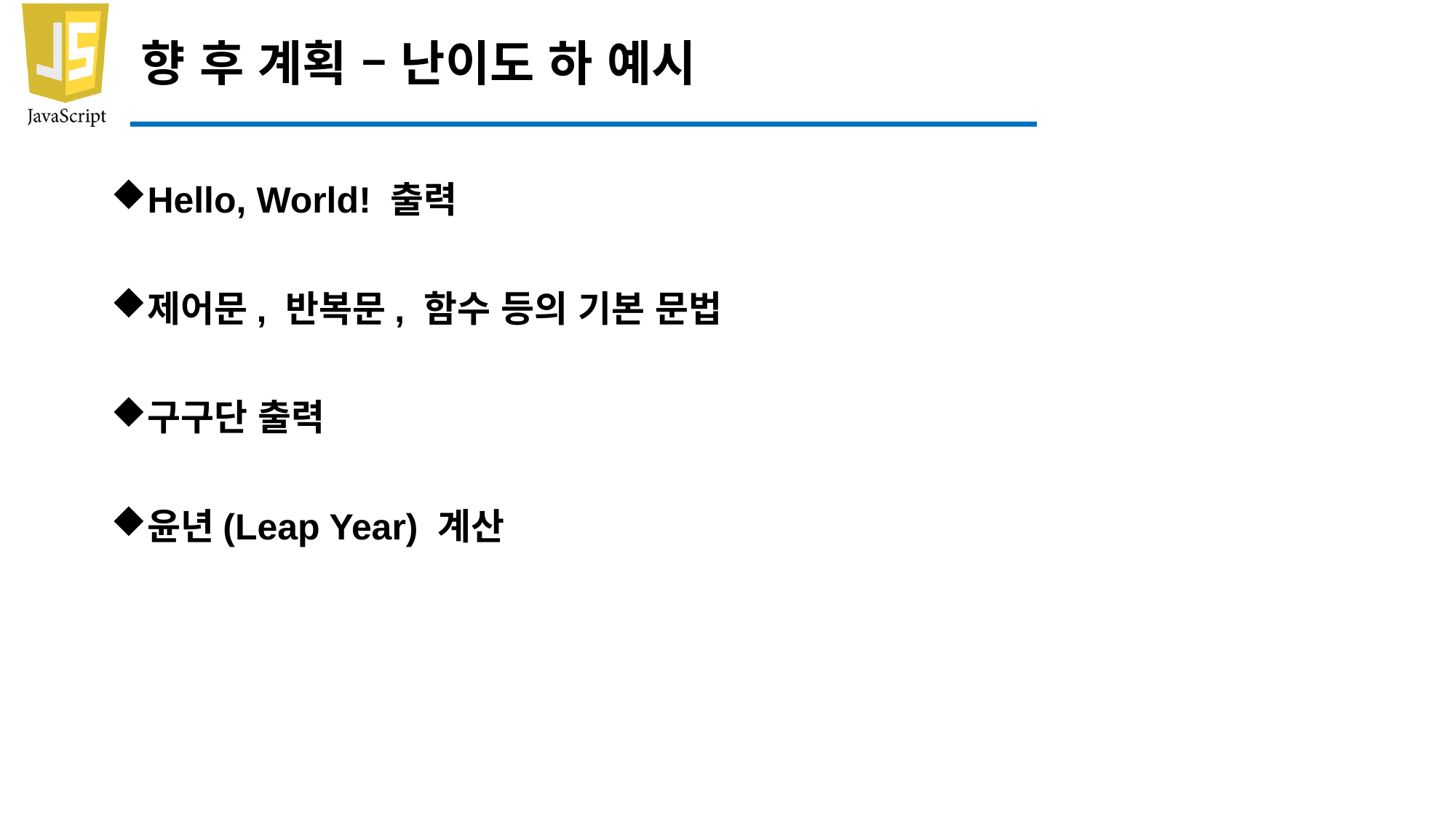

# 향 후 계획 – 난이도 하 예시
Hello, World! 출력

제어문, 반복문, 함수 등의 기본 문법

구구단 출력

윤년(Leap Year) 계산